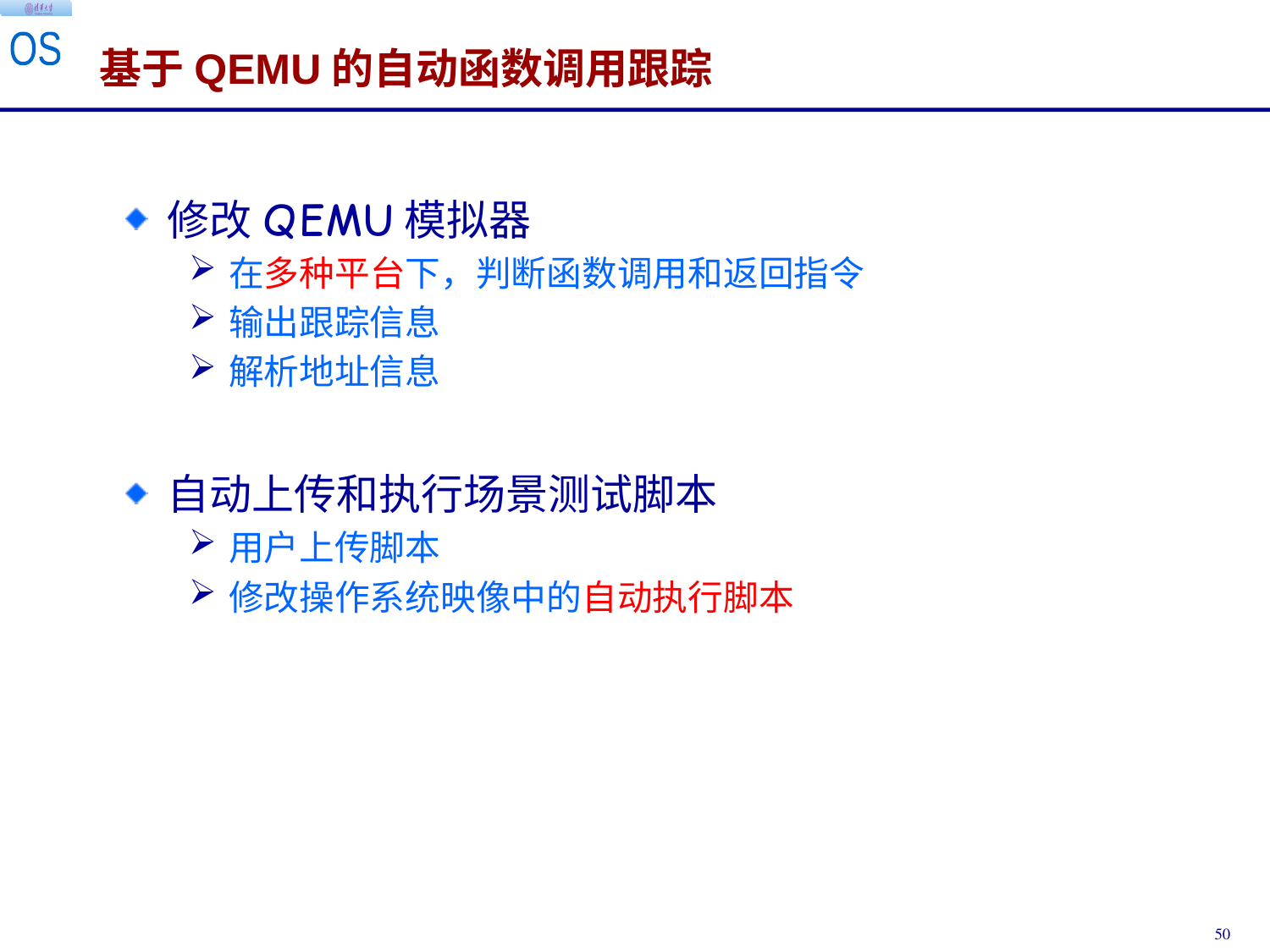

# 基于QEMU的自动函数调用跟踪
 修改QEMU模拟器
在多种平台下，判断函数调用和返回指令
输出跟踪信息
解析地址信息

 自动上传和执行场景测试脚本
用户上传脚本
修改操作系统映像中的自动执行脚本